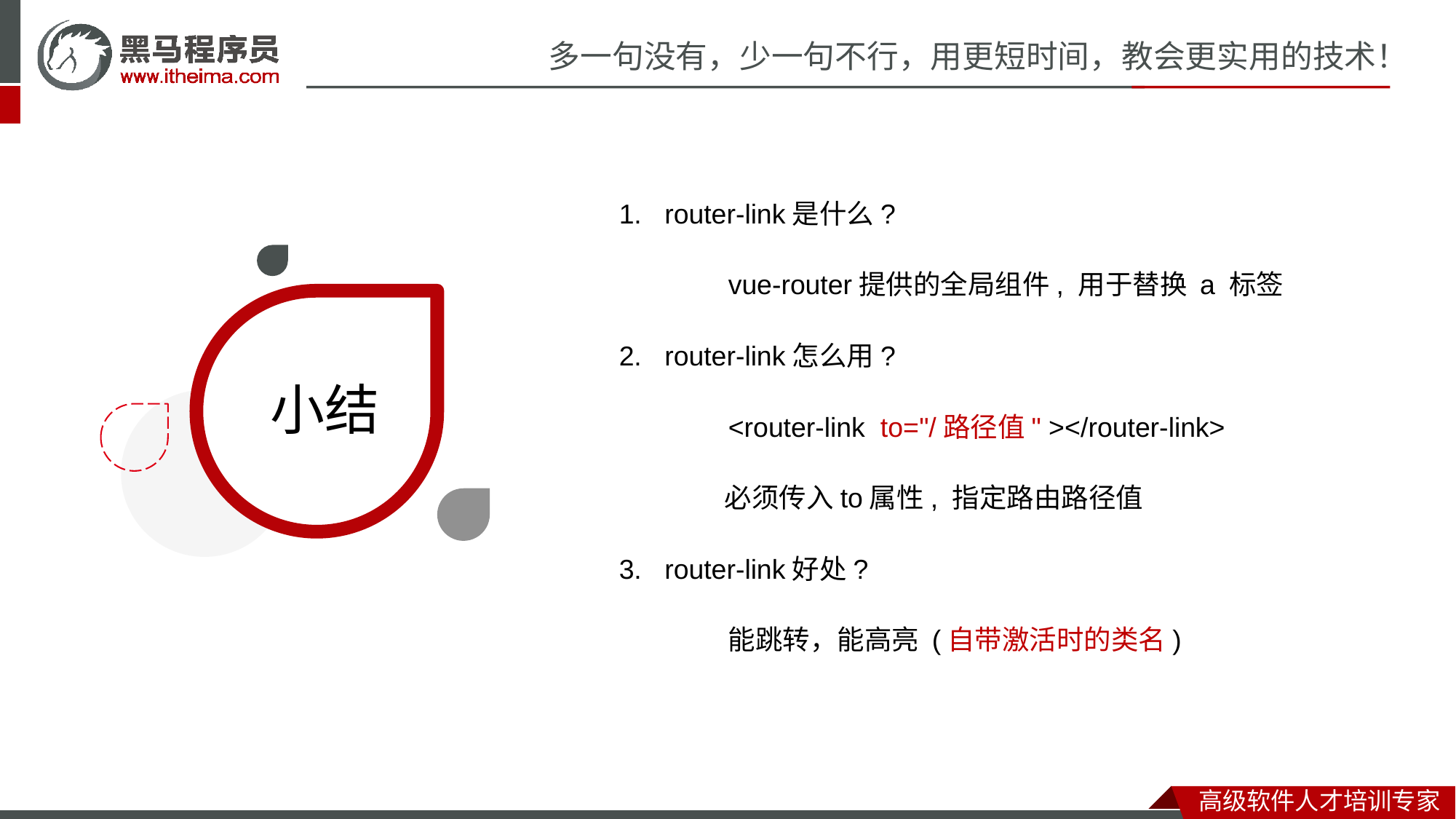

1.   router-link是什么?
	vue-router提供的全局组件, 用于替换 a 标签
2.   router-link怎么用?
	<router-link  to="/路径值" ></router-link>
                必须传入to属性, 指定路由路径值
3.   router-link好处?
	能跳转，能高亮 (自带激活时的类名)